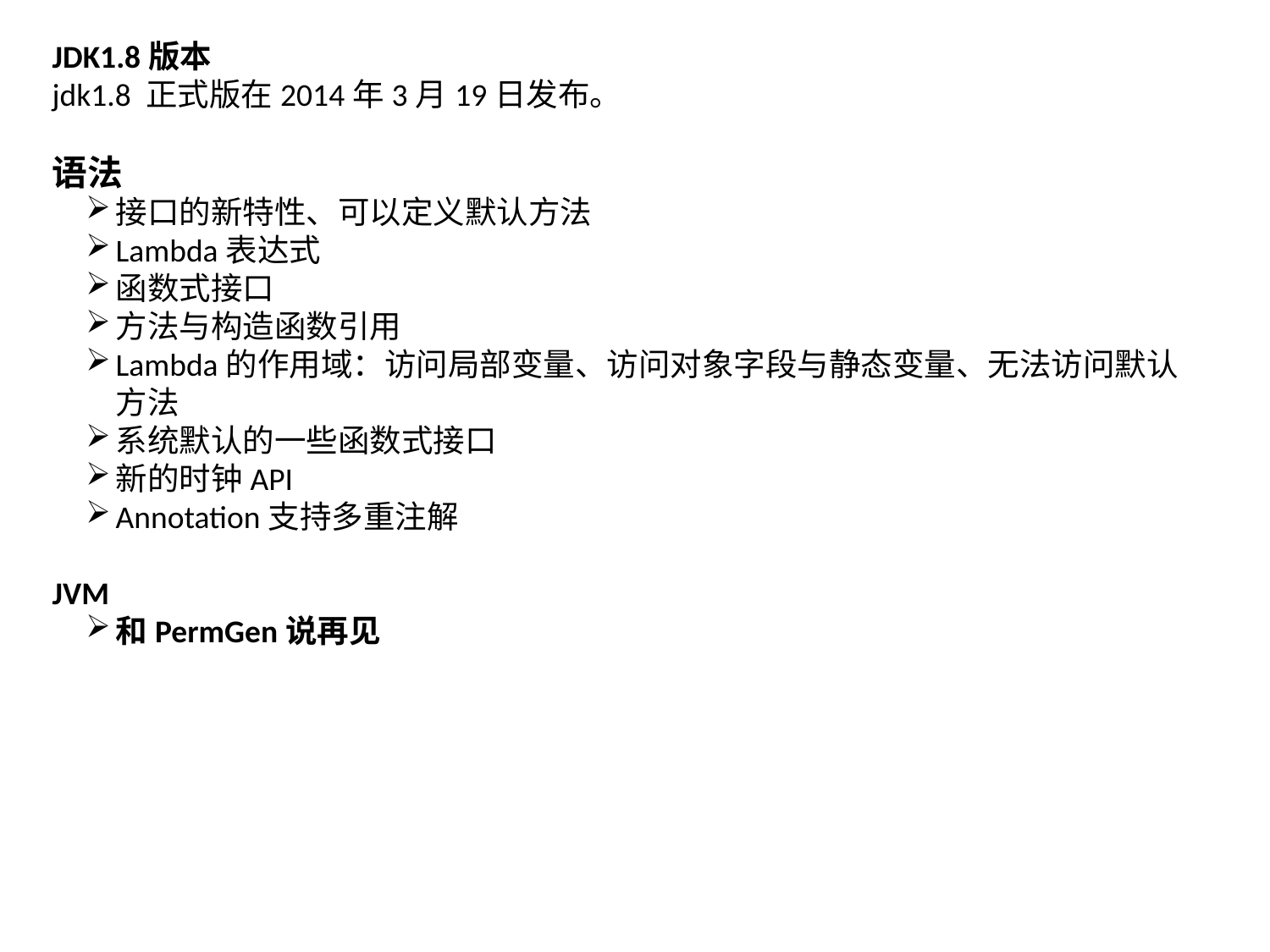

JDK1.8版本
jdk1.8 正式版在2014年3月19日发布。

语法
接口的新特性、可以定义默认方法
Lambda表达式
函数式接口
方法与构造函数引用
Lambda的作用域：访问局部变量、访问对象字段与静态变量、无法访问默认方法
系统默认的一些函数式接口
新的时钟API
Annotation支持多重注解

JVM
和PermGen说再见